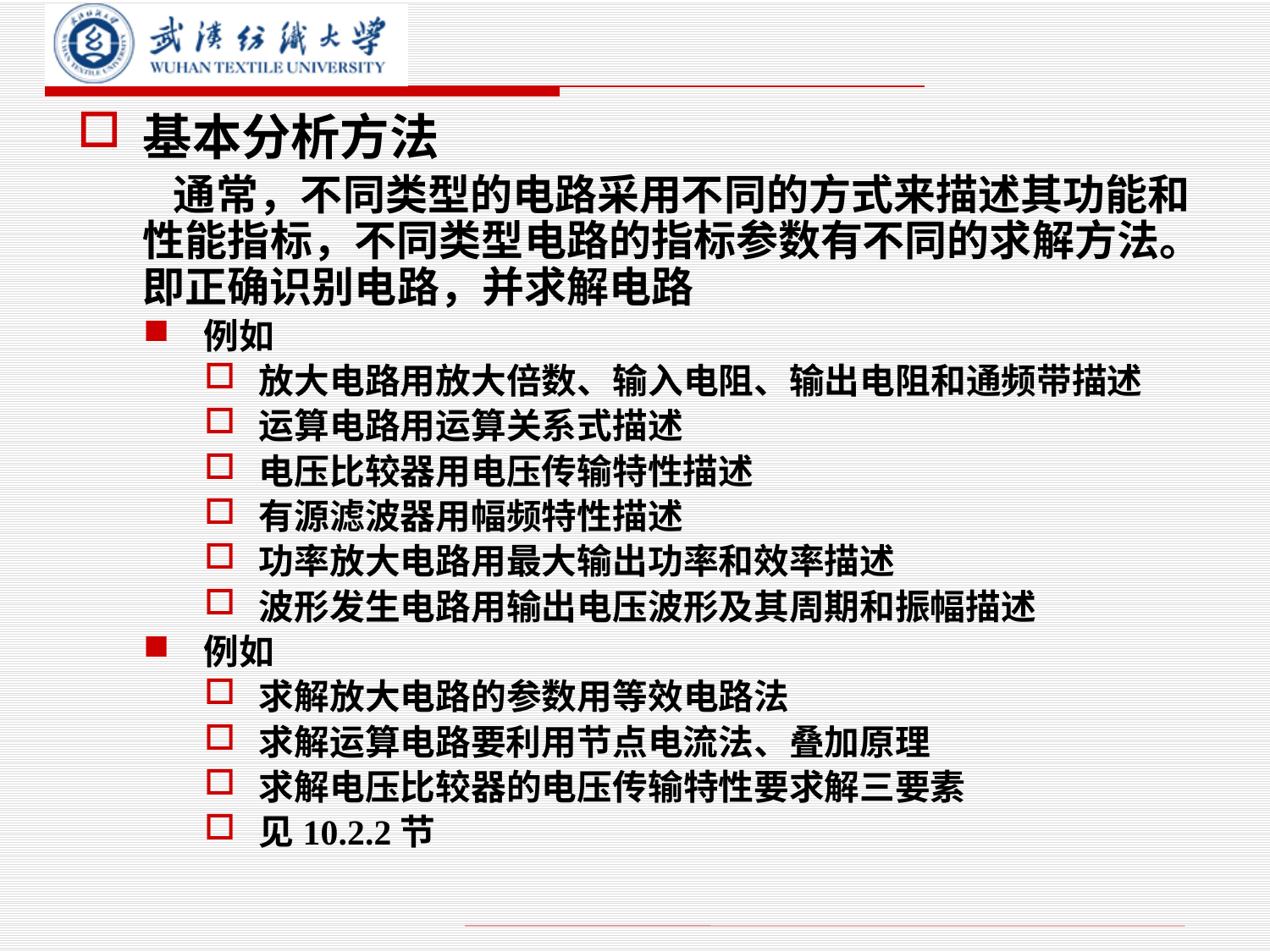

基本分析方法
         通常，不同类型的电路采用不同的方式来描述其功能和性能指标，不同类型电路的指标参数有不同的求解方法。即正确识别电路，并求解电路
例如
放大电路用放大倍数、输入电阻、输出电阻和通频带描述
运算电路用运算关系式描述
电压比较器用电压传输特性描述
有源滤波器用幅频特性描述
功率放大电路用最大输出功率和效率描述
波形发生电路用输出电压波形及其周期和振幅描述
例如
求解放大电路的参数用等效电路法
求解运算电路要利用节点电流法、叠加原理
求解电压比较器的电压传输特性要求解三要素
见10.2.2节